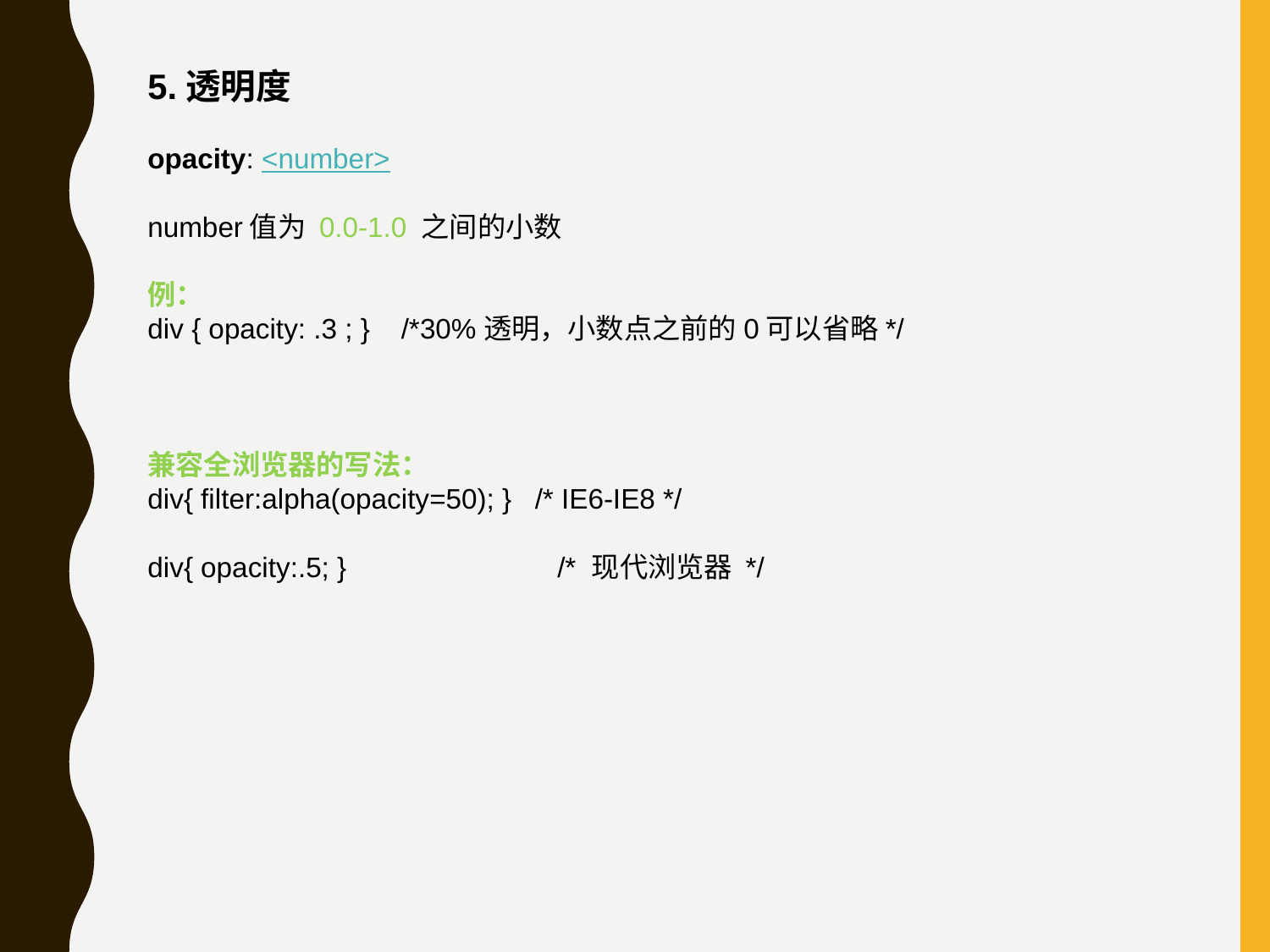

5.透明度

opacity: <number>

number值为 0.0-1.0 之间的小数

例：
div { opacity: .3 ; }    /*30%透明，小数点之前的0可以省略*/

兼容全浏览器的写法：
div{ filter:alpha(opacity=50); }   /* IE6-IE8 */

div{ opacity:.5; }                           /* 现代浏览器 */